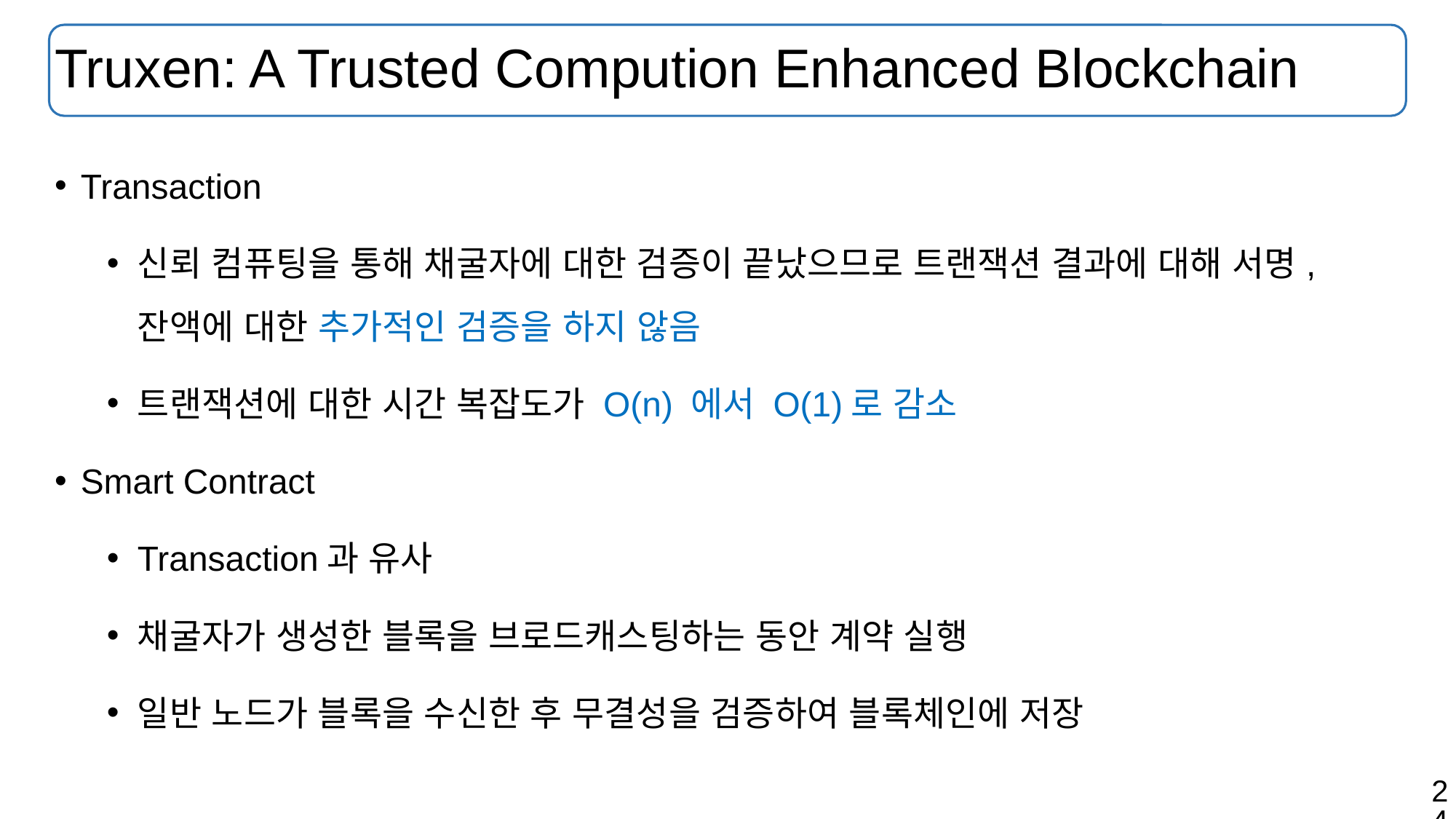

# Truxen: A Trusted Compution Enhanced Blockchain
Transaction
신뢰 컴퓨팅을 통해 채굴자에 대한 검증이 끝났으므로 트랜잭션 결과에 대해 서명, 잔액에 대한 추가적인 검증을 하지 않음
트랜잭션에 대한 시간 복잡도가 O(n) 에서 O(1)로 감소
Smart Contract
Transaction과 유사
채굴자가 생성한 블록을 브로드캐스팅하는 동안 계약 실행
일반 노드가 블록을 수신한 후 무결성을 검증하여 블록체인에 저장

24